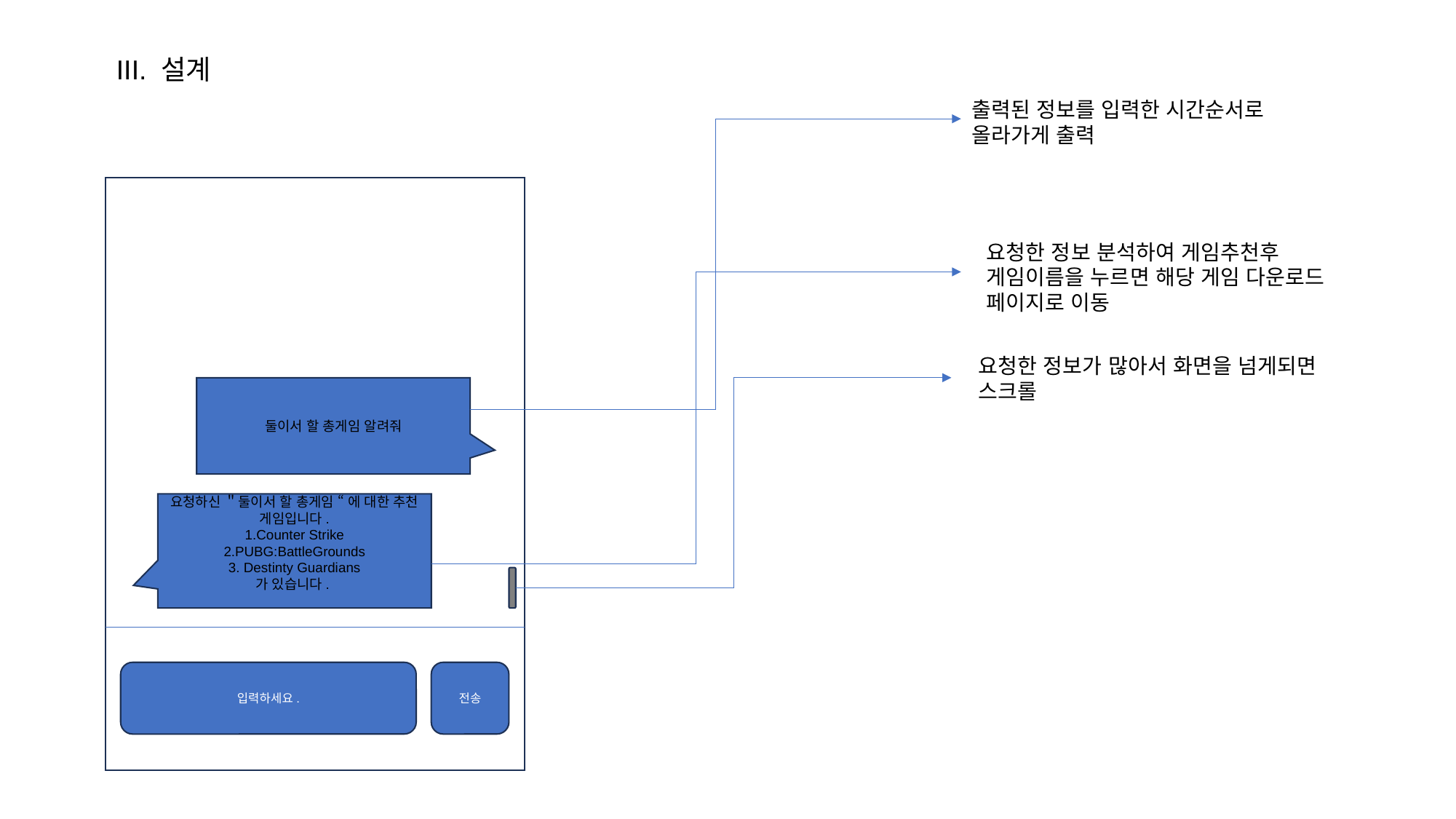

III. 설계
출력된 정보를 입력한 시간순서로 올라가게 출력

요청한 정보 분석하여 게임추천후 게임이름을 누르면 해당 게임 다운로드 페이지로 이동
요청한 정보가 많아서 화면을 넘게되면 스크롤
둘이서 할 총게임 알려줘
요청하신 ＂둘이서 할 총게임 “ 에 대한 추천 게임입니다.
1.Counter Strike
2.PUBG:BattleGrounds
3. Destinty Guardians
가 있습니다.

입력하세요.
전송